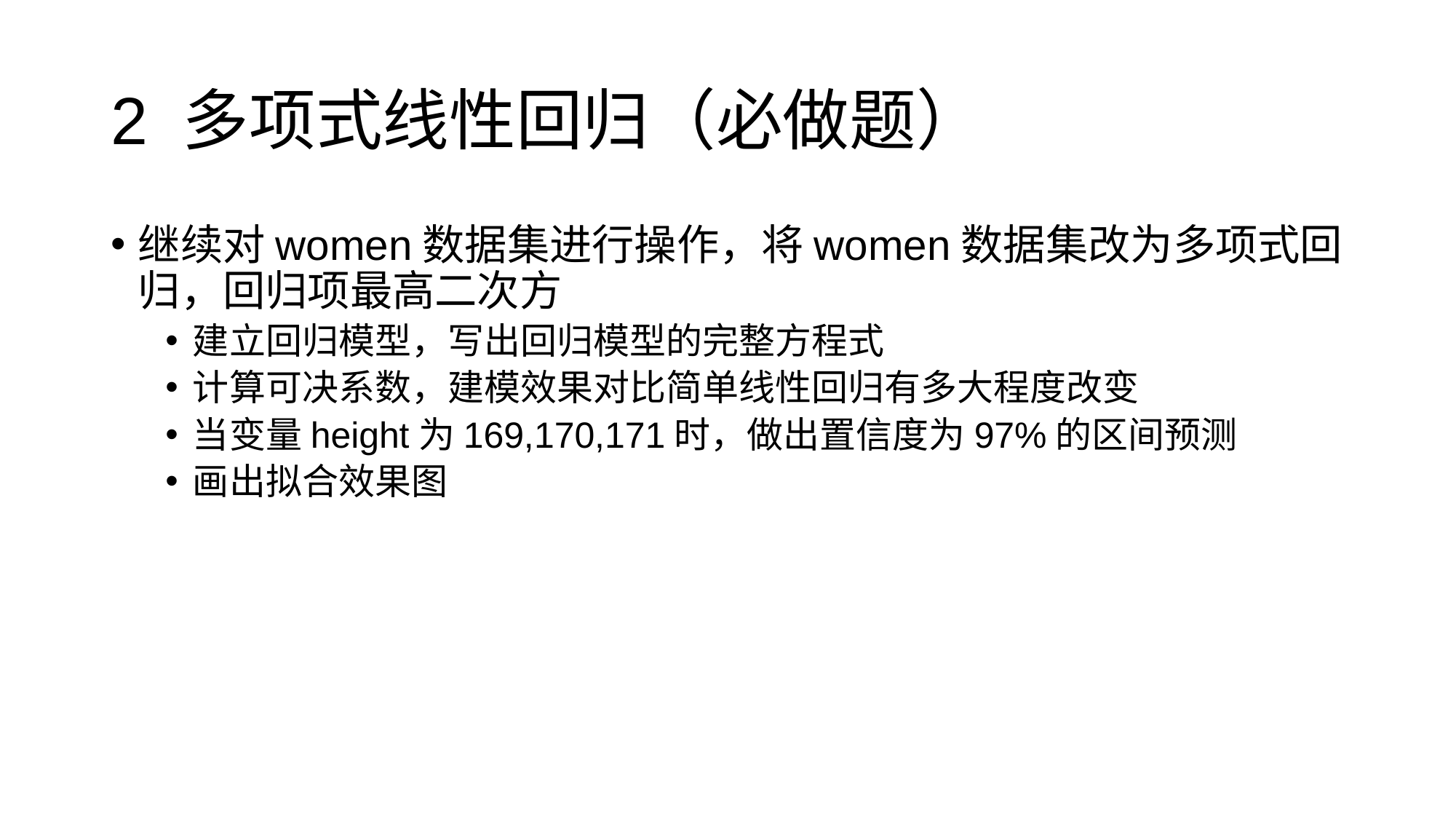

# 2 多项式线性回归（必做题）
继续对women数据集进行操作，将women数据集改为多项式回归，回归项最高二次方
建立回归模型，写出回归模型的完整方程式
计算可决系数，建模效果对比简单线性回归有多大程度改变
当变量height为169,170,171时，做出置信度为97%的区间预测
画出拟合效果图